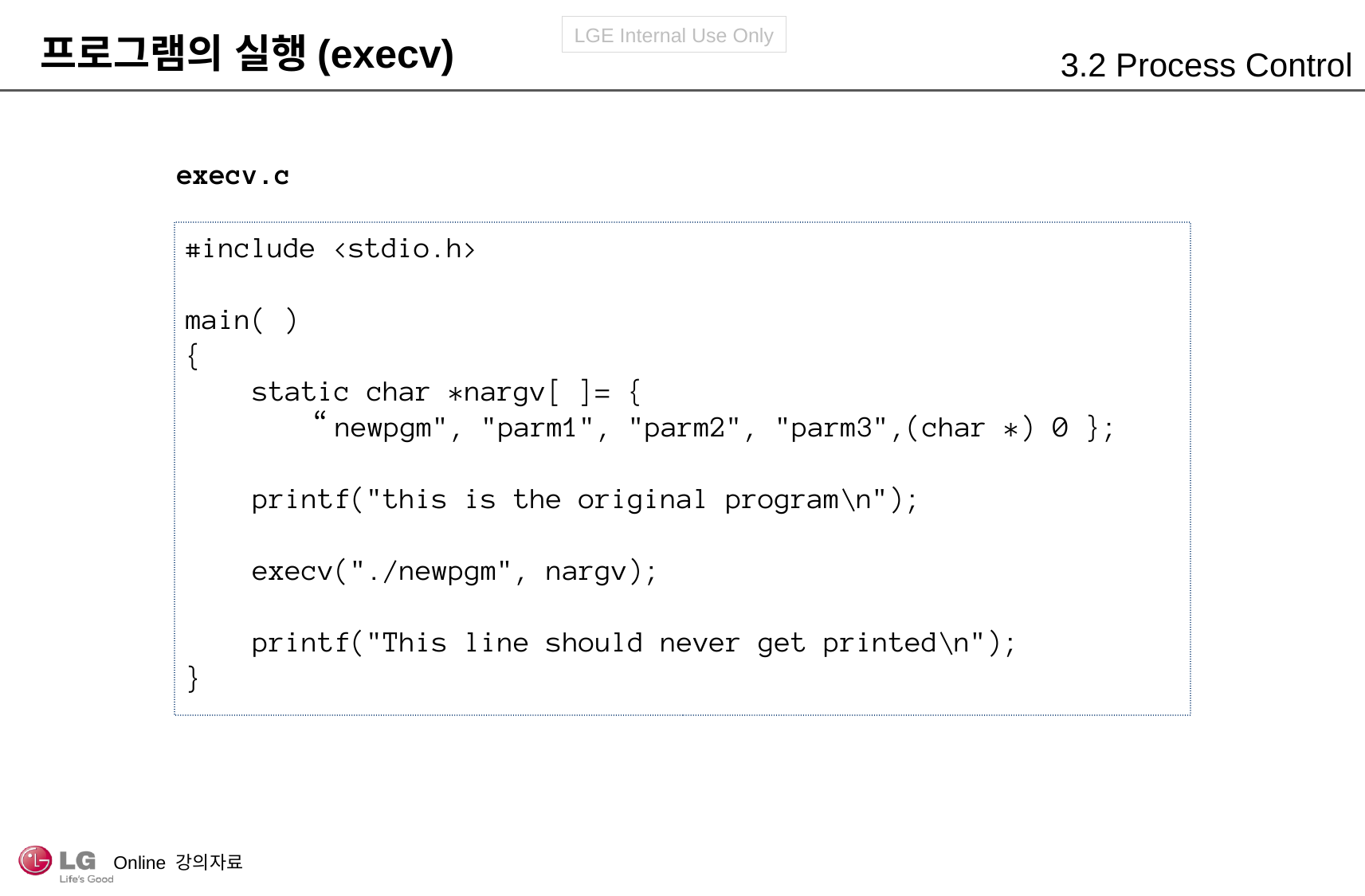

프로그램의 실행(execv)
3.2 Process Control

execv.c
#include <stdio.h>

main( )
{
　　static char *nargv[ ]= {
　　　　 “newpgm", "parm1", "parm2", "parm3",(char *) 0 };

　　printf("this is the original program\n");

　　execv("./newpgm", nargv);

　　printf("This line should never get printed\n");
}